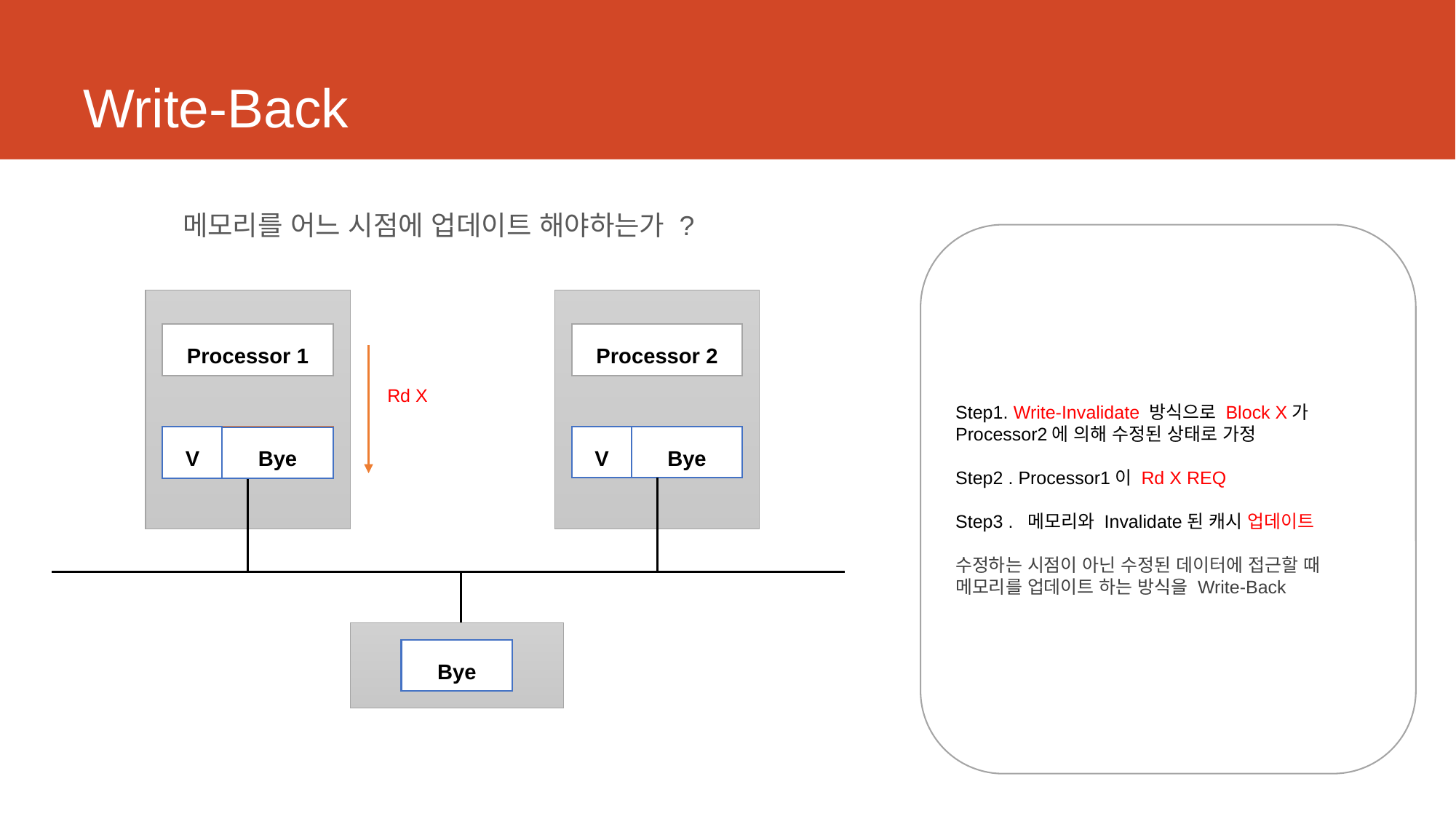

# Write-Back
메모리를 어느 시점에 업데이트 해야하는가 ?
Step1. Write-Invalidate 방식으로 Block X가 Processor2에 의해 수정된 상태로 가정

Step2 . Processor1이 Rd X REQ

Step3 .  메모리와 Invalidate된 캐시 업데이트

수정하는 시점이 아닌 수정된 데이터에 접근할 때 메모리를 업데이트 하는 방식을 Write-Back

Processor 1
Processor 2
I
Hi
V
Bye

Hi
Rd X
V
Bye
Bye